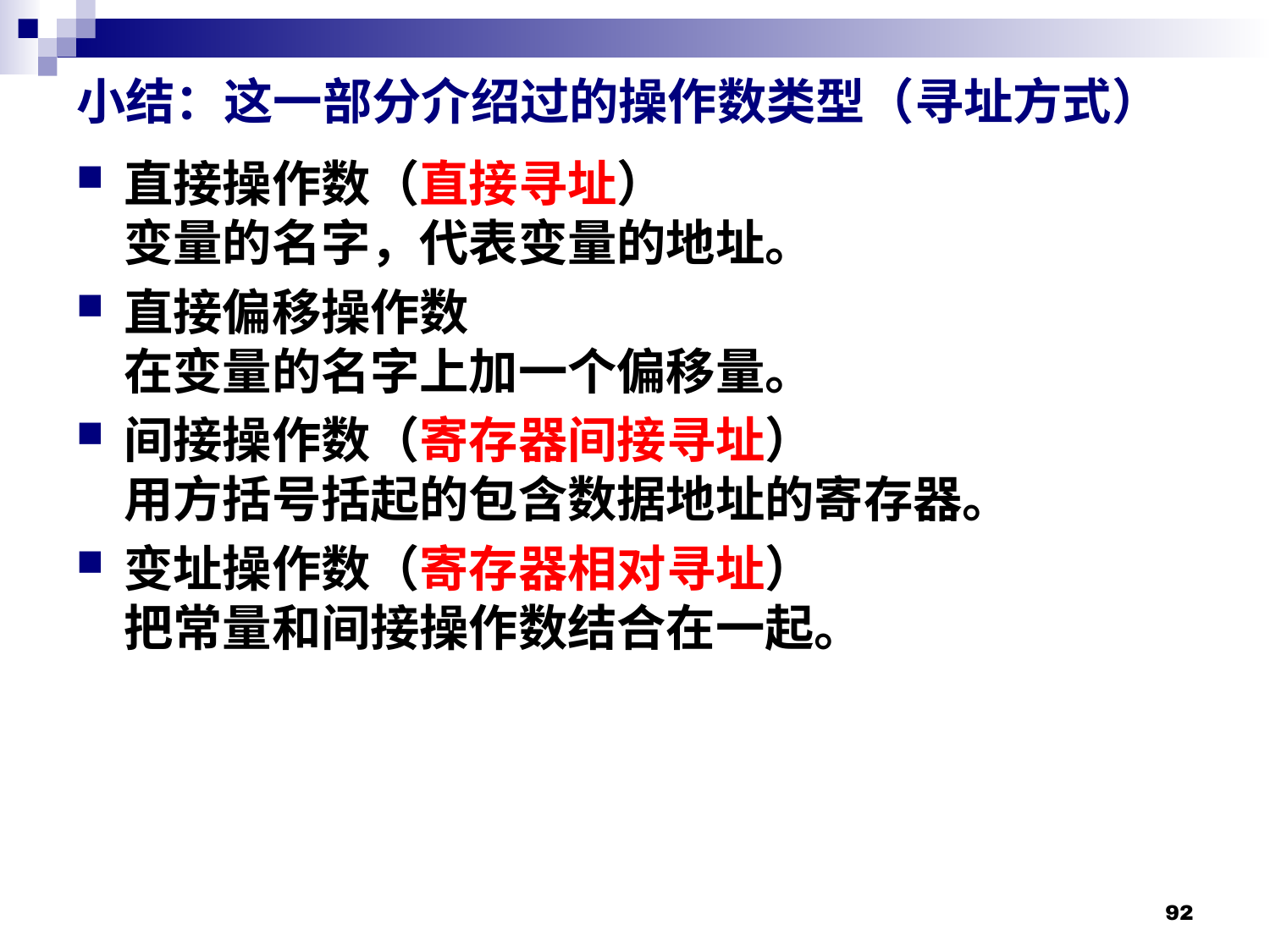

# 小结：这一部分介绍过的操作数类型（寻址方式）
直接操作数（直接寻址）
变量的名字，代表变量的地址。
直接偏移操作数
在变量的名字上加一个偏移量。
间接操作数（寄存器间接寻址）
用方括号括起的包含数据地址的寄存器。
变址操作数（寄存器相对寻址）
把常量和间接操作数结合在一起。
92